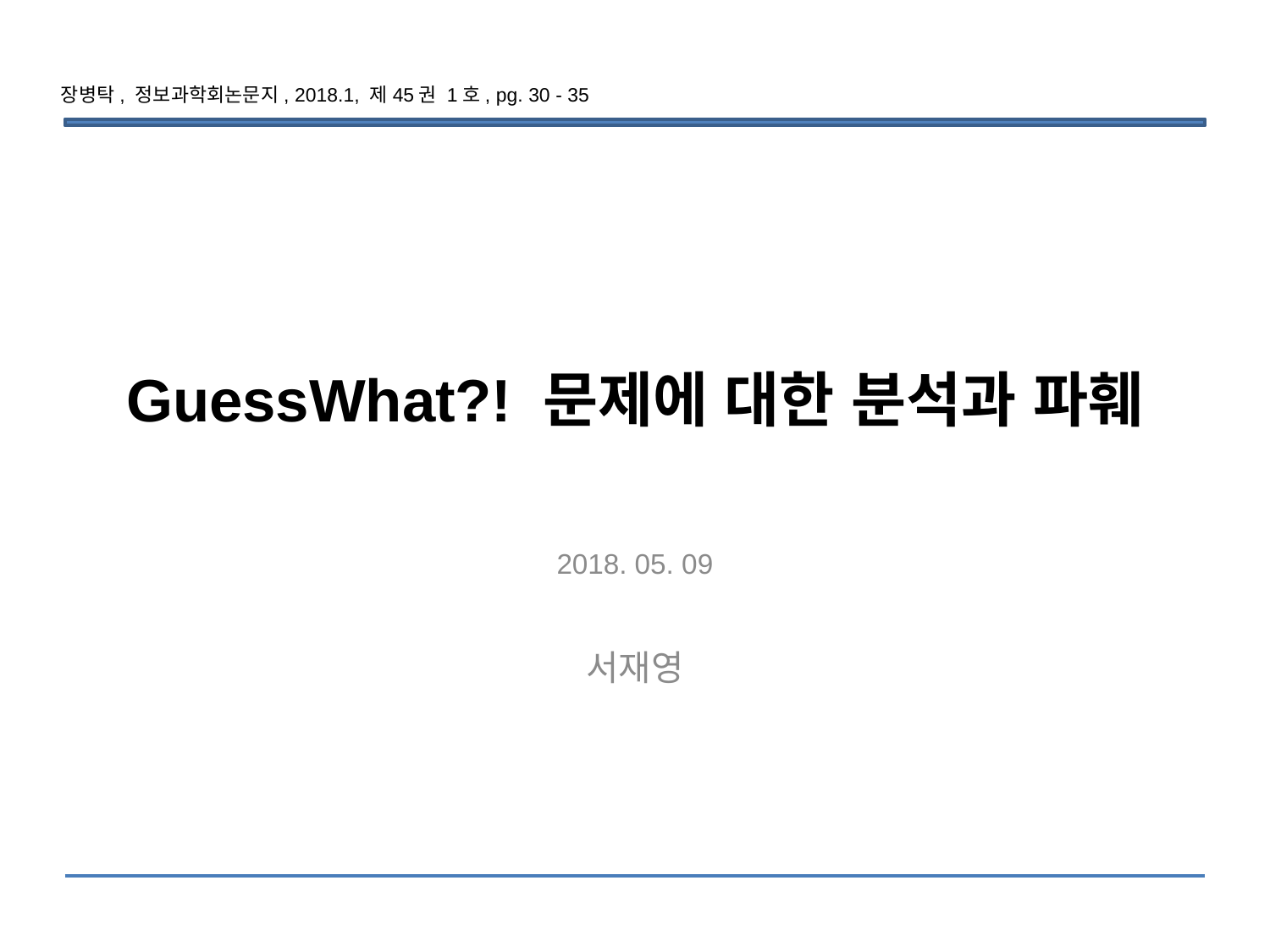

장병탁, 정보과학회논문지, 2018.1, 제45권 1호, pg. 30 - 35
# GuessWhat?! 문제에 대한 분석과 파훼
2018. 05. 09

서재영